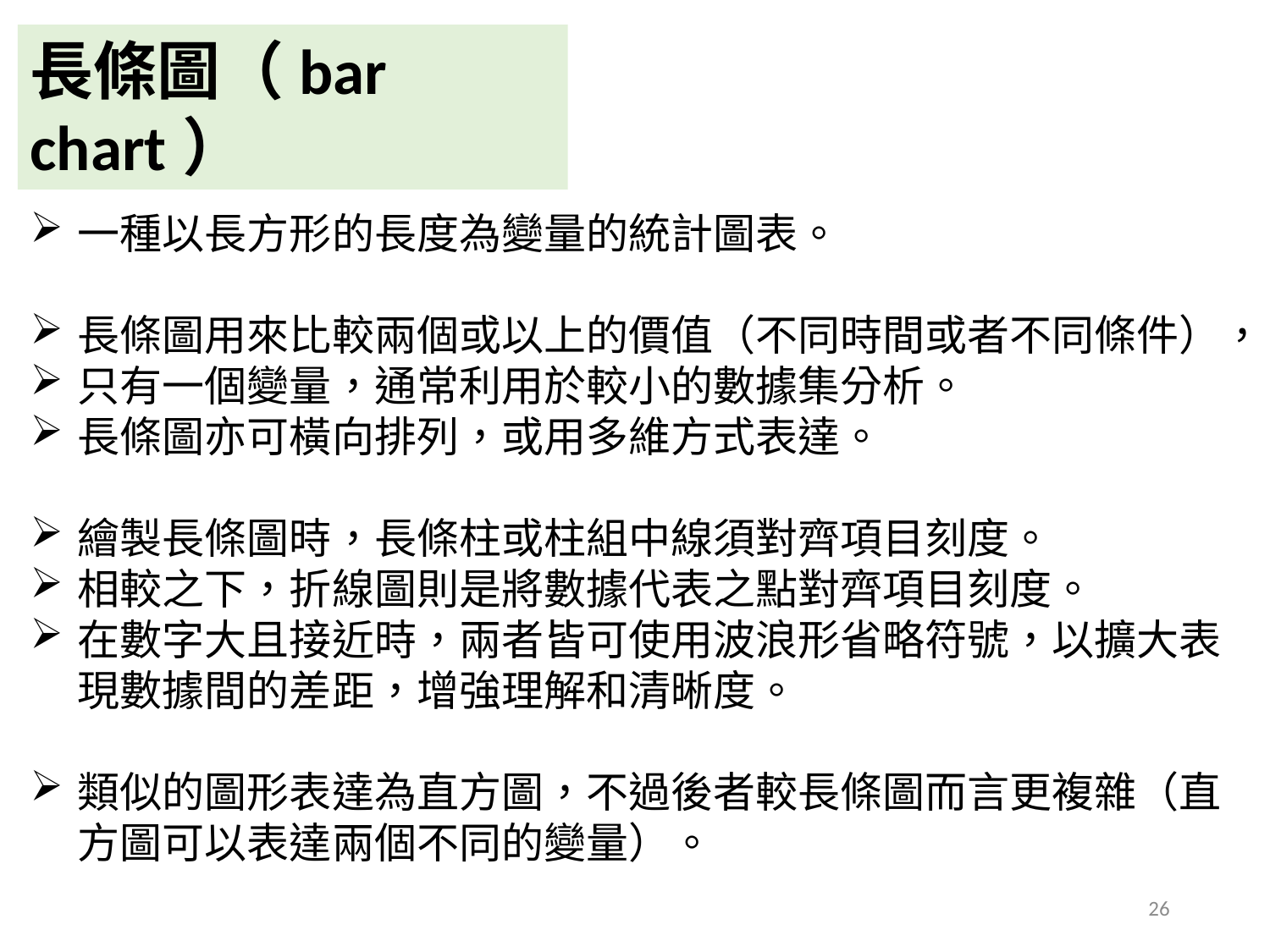

長條圖（bar chart）
一種以長方形的長度為變量的統計圖表。

長條圖用來比較兩個或以上的價值（不同時間或者不同條件），
只有一個變量，通常利用於較小的數據集分析。
長條圖亦可橫向排列，或用多維方式表達。

繪製長條圖時，長條柱或柱組中線須對齊項目刻度。
相較之下，折線圖則是將數據代表之點對齊項目刻度。
在數字大且接近時，兩者皆可使用波浪形省略符號，以擴大表現數據間的差距，增強理解和清晰度。

類似的圖形表達為直方圖，不過後者較長條圖而言更複雜（直方圖可以表達兩個不同的變量）。
26